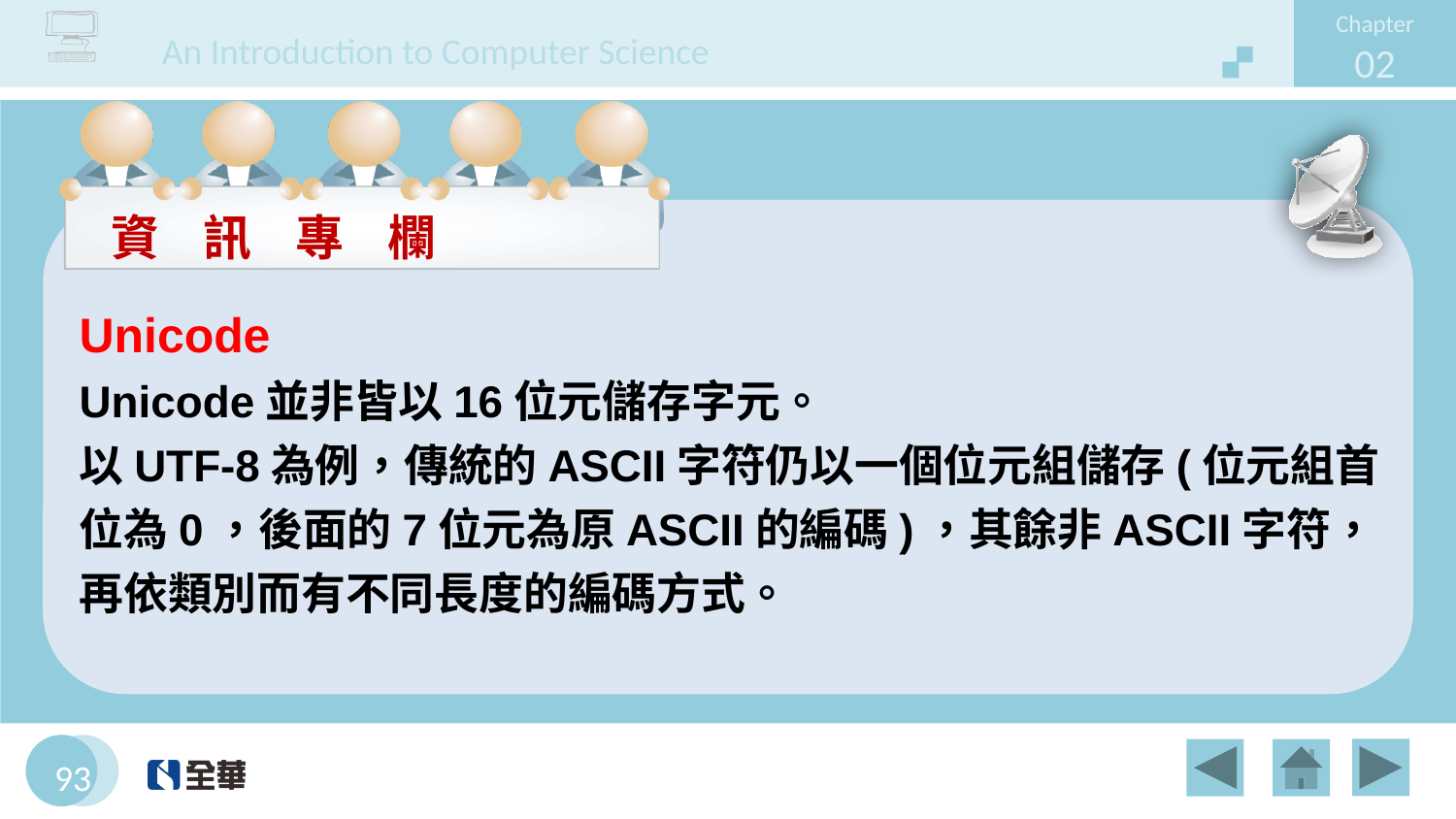

Unicode
Unicode並非皆以16位元儲存字元。
以UTF-8為例，傳統的ASCII字符仍以一個位元組儲存(位元組首位為0，後面的7位元為原ASCII的編碼)，其餘非ASCII字符，再依類別而有不同長度的編碼方式。